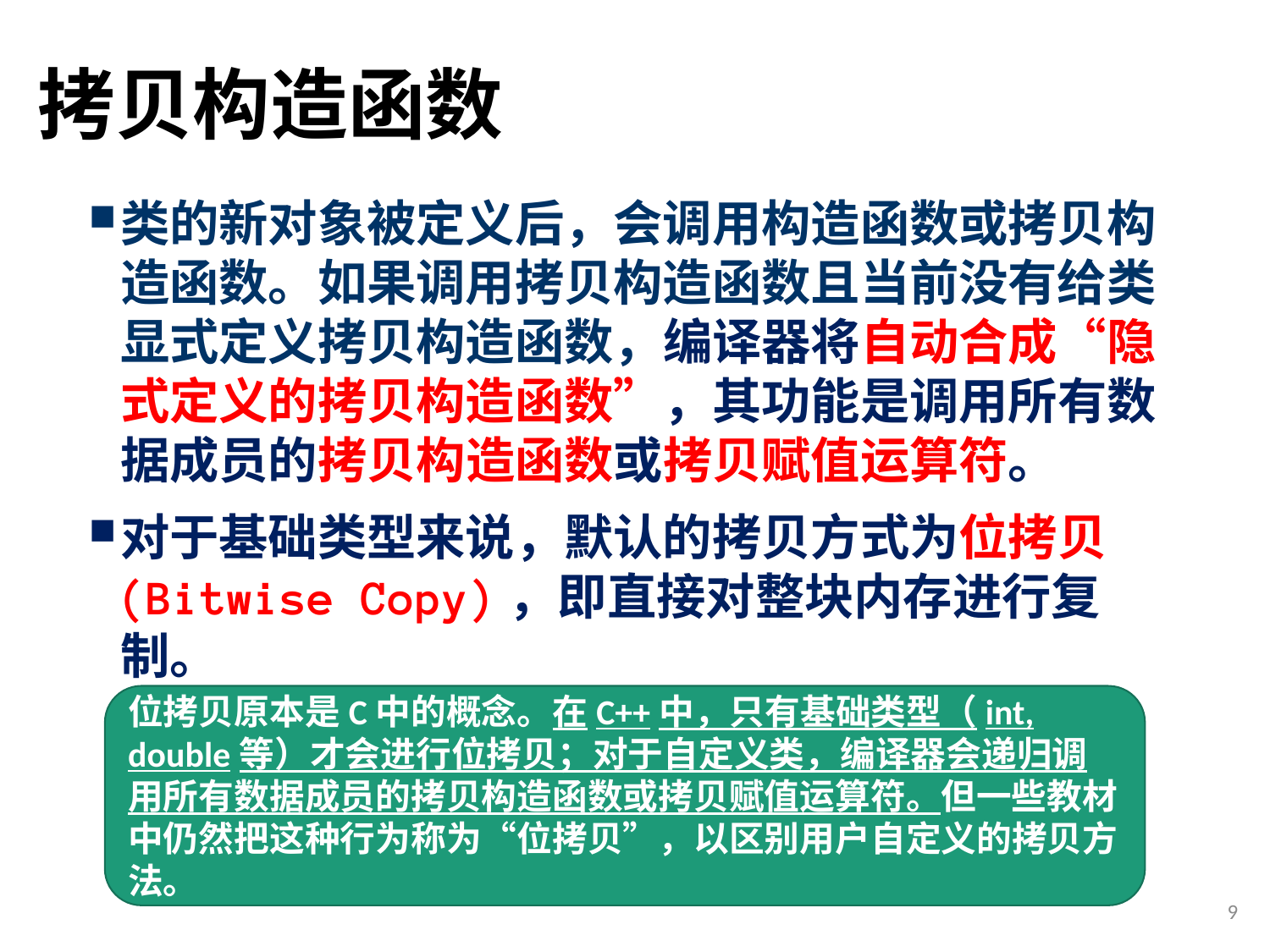

# 拷贝构造函数
类的新对象被定义后，会调用构造函数或拷贝构造函数。如果调用拷贝构造函数且当前没有给类显式定义拷贝构造函数，编译器将自动合成“隐式定义的拷贝构造函数”，其功能是调用所有数据成员的拷贝构造函数或拷贝赋值运算符。
对于基础类型来说，默认的拷贝方式为位拷贝(Bitwise Copy)，即直接对整块内存进行复制。
位拷贝原本是C中的概念。在C++中，只有基础类型（int, double等）才会进行位拷贝；对于自定义类，编译器会递归调用所有数据成员的拷贝构造函数或拷贝赋值运算符。但一些教材中仍然把这种行为称为“位拷贝”，以区别用户自定义的拷贝方法。
9